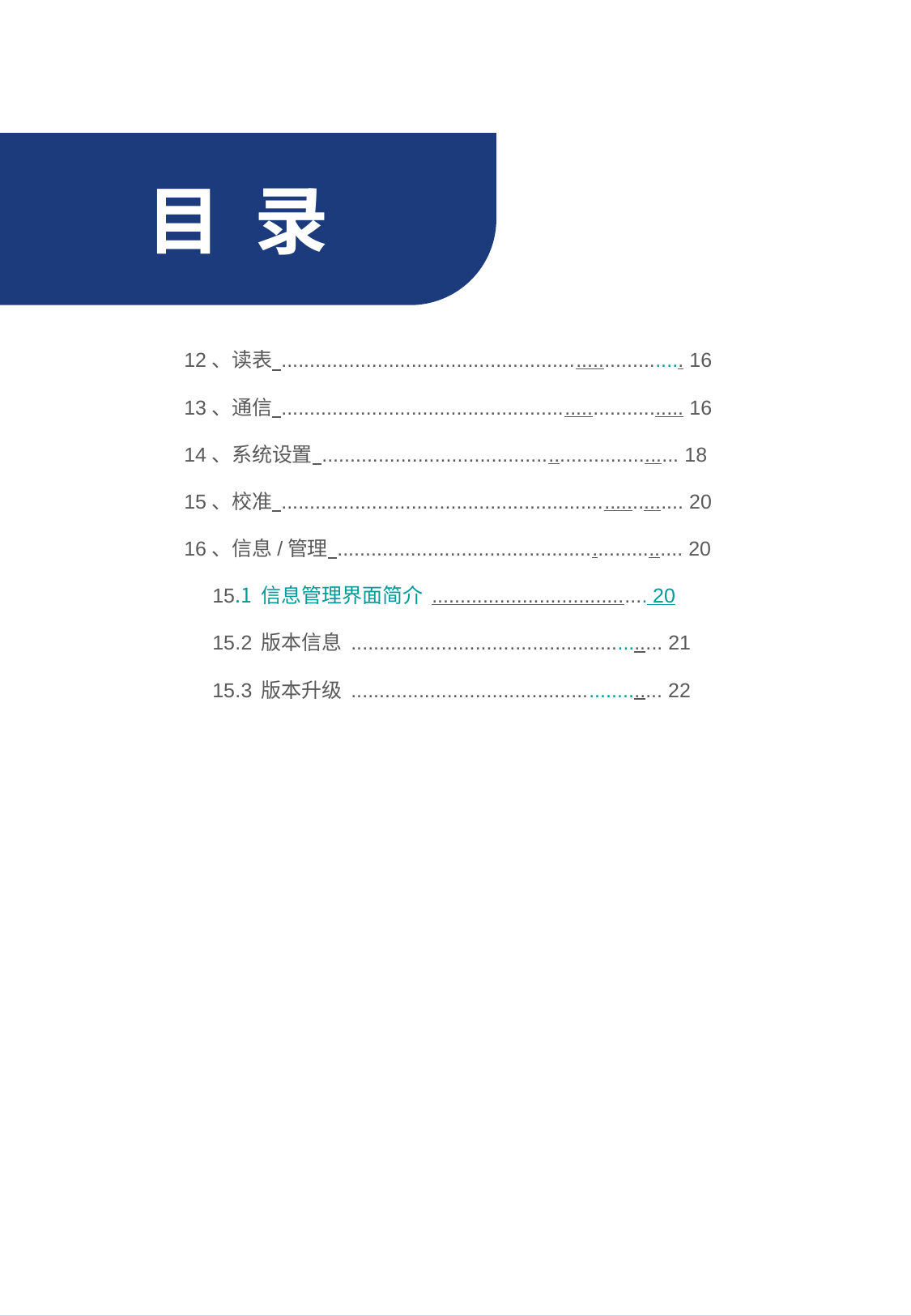

12、读表  ....................................................................... 16
13、通信  ....................................................................... 16
14、系统设置  ............................................................... 18
15、校准  ....................................................................... 20
16、信息/管理  ............................................................. 20
     15.1  信息管理界面简介  ...................................... 20
     15.2  版本信息  ....................................................... 21
     15.3  版本升级  ....................................................... 22